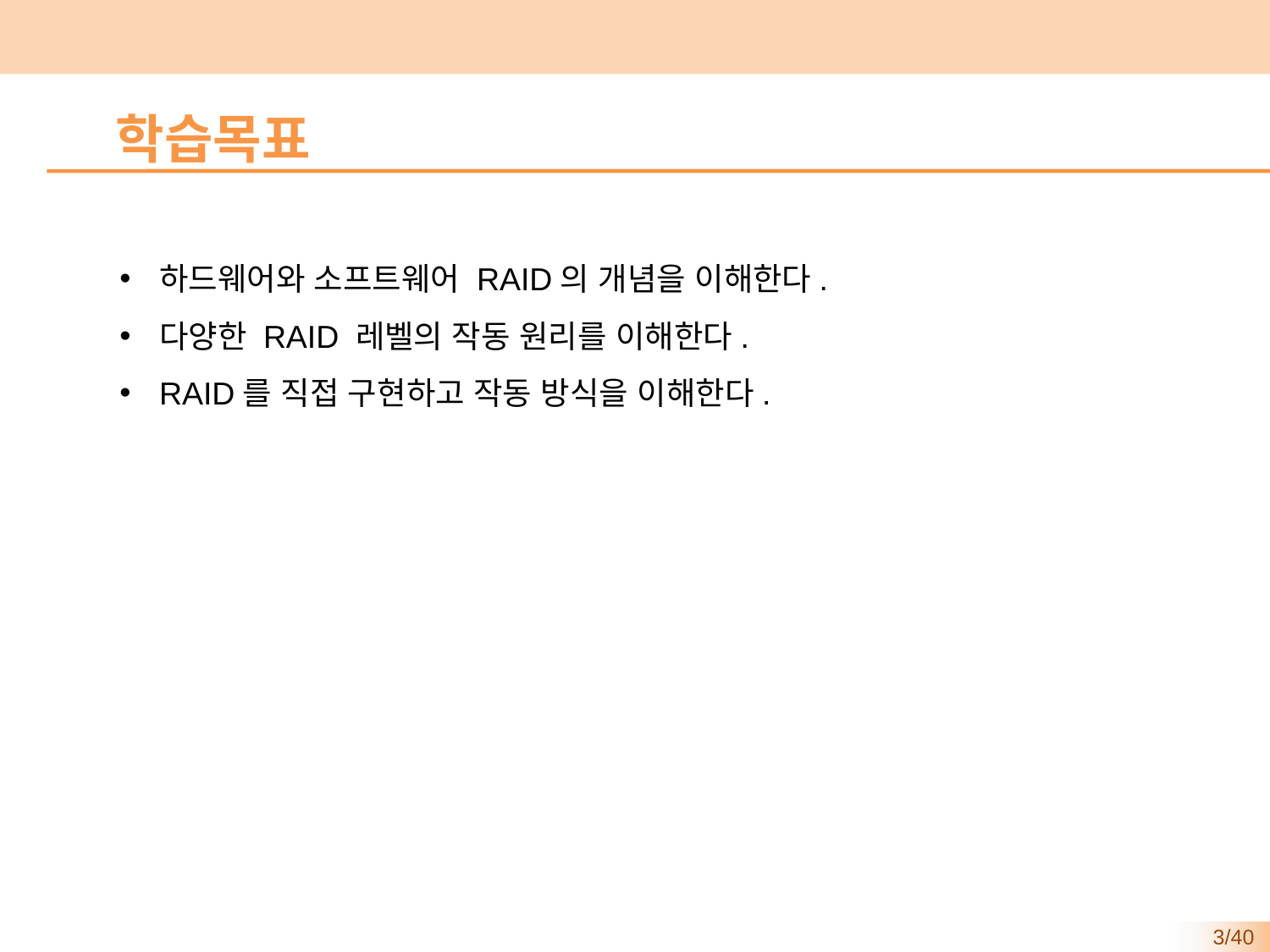

학습목표

하드웨어와 소프트웨어 RAID의 개념을 이해한다.
다양한 RAID 레벨의 작동 원리를 이해한다.
RAID를 직접 구현하고 작동 방식을 이해한다.